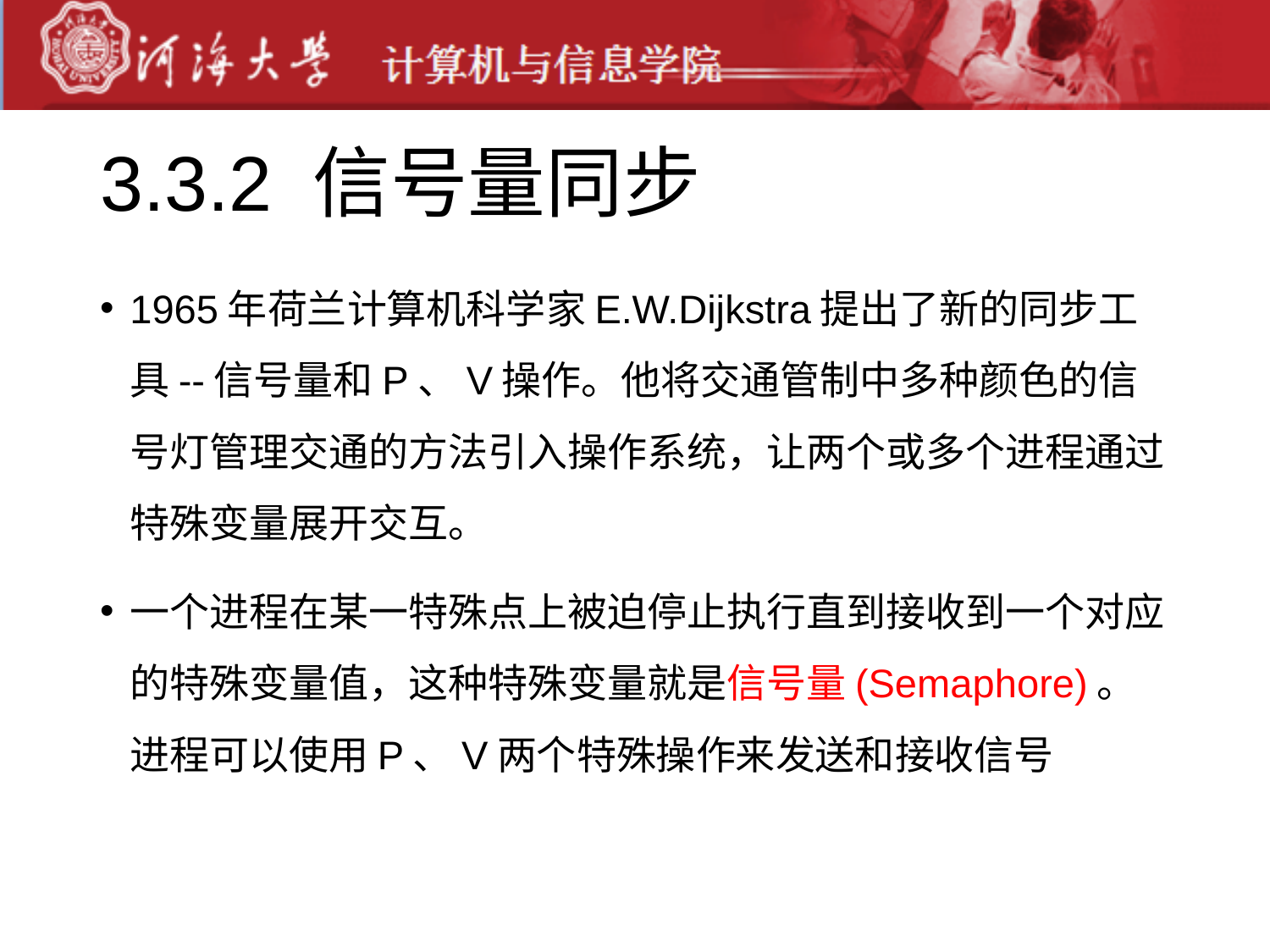

# 3.3.2 信号量同步
1965年荷兰计算机科学家E.W.Dijkstra提出了新的同步工具--信号量和P、V操作。他将交通管制中多种颜色的信号灯管理交通的方法引入操作系统，让两个或多个进程通过特殊变量展开交互。
一个进程在某一特殊点上被迫停止执行直到接收到一个对应的特殊变量值，这种特殊变量就是信号量(Semaphore)。进程可以使用P、V两个特殊操作来发送和接收信号